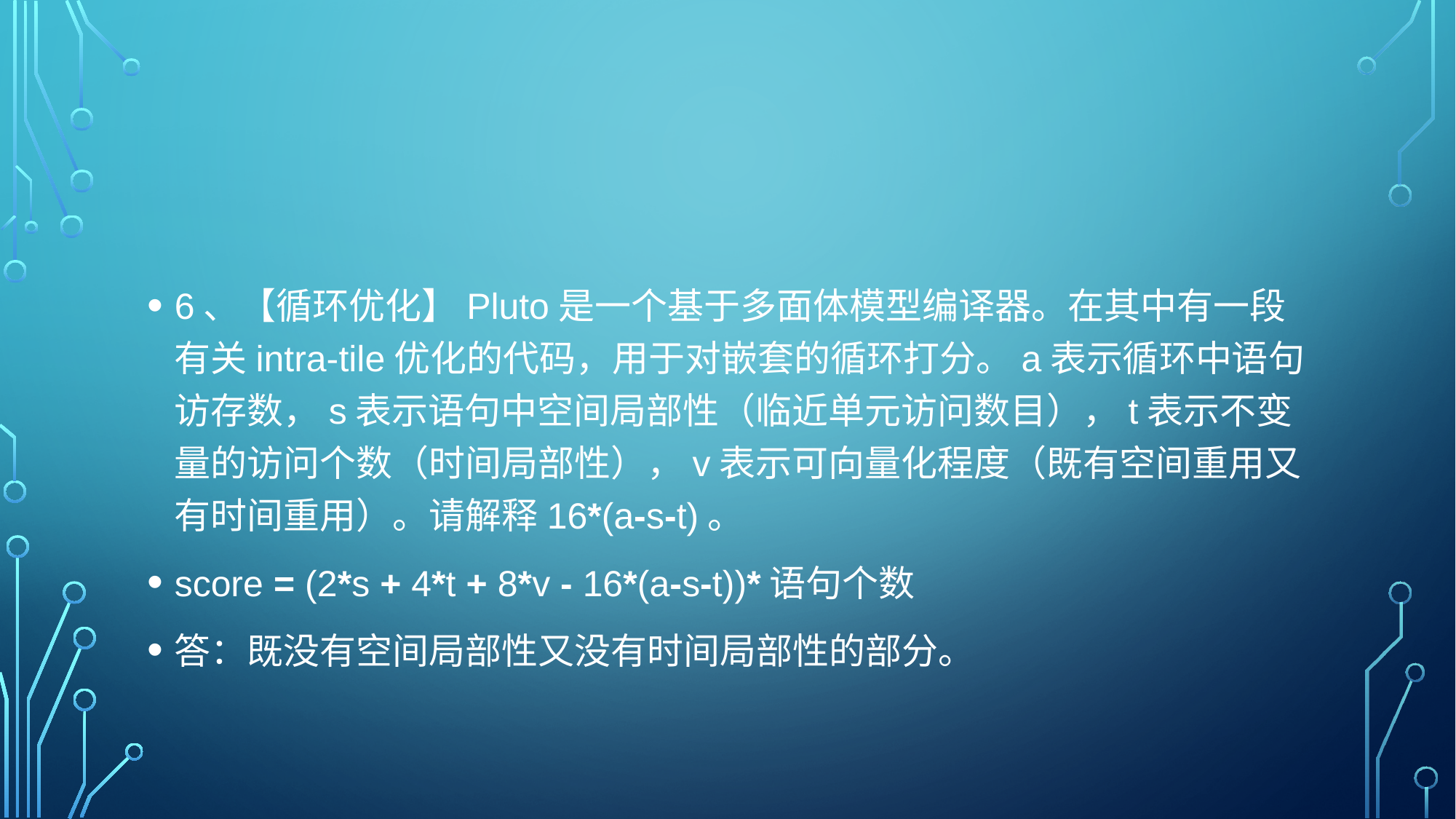

#
6、【循环优化】Pluto是一个基于多面体模型编译器。在其中有一段有关intra-tile优化的代码，用于对嵌套的循环打分。a表示循环中语句访存数，s表示语句中空间局部性（临近单元访问数目），t表示不变量的访问个数（时间局部性），v表示可向量化程度（既有空间重用又有时间重用）。请解释16*(a-s-t)。
score = (2*s + 4*t + 8*v - 16*(a-s-t))*语句个数
答：既没有空间局部性又没有时间局部性的部分。